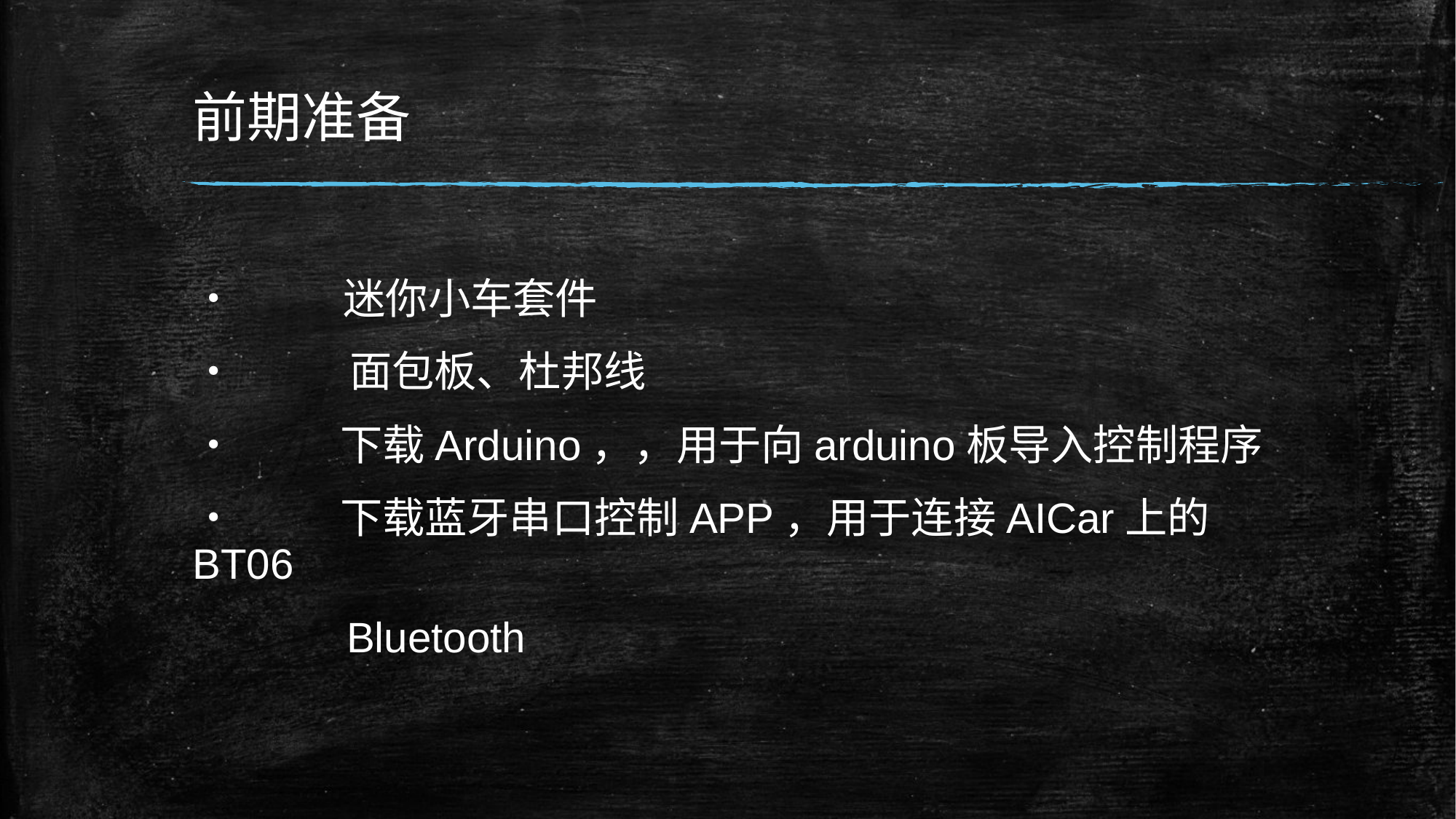

# 前期准备
•               迷你小车套件
•           面包板、杜邦线
•          下载Arduino，，用于向arduino板导入控制程序
•          下载蓝牙串口控制APP，用于连接AICar上的BT06
             Bluetooth